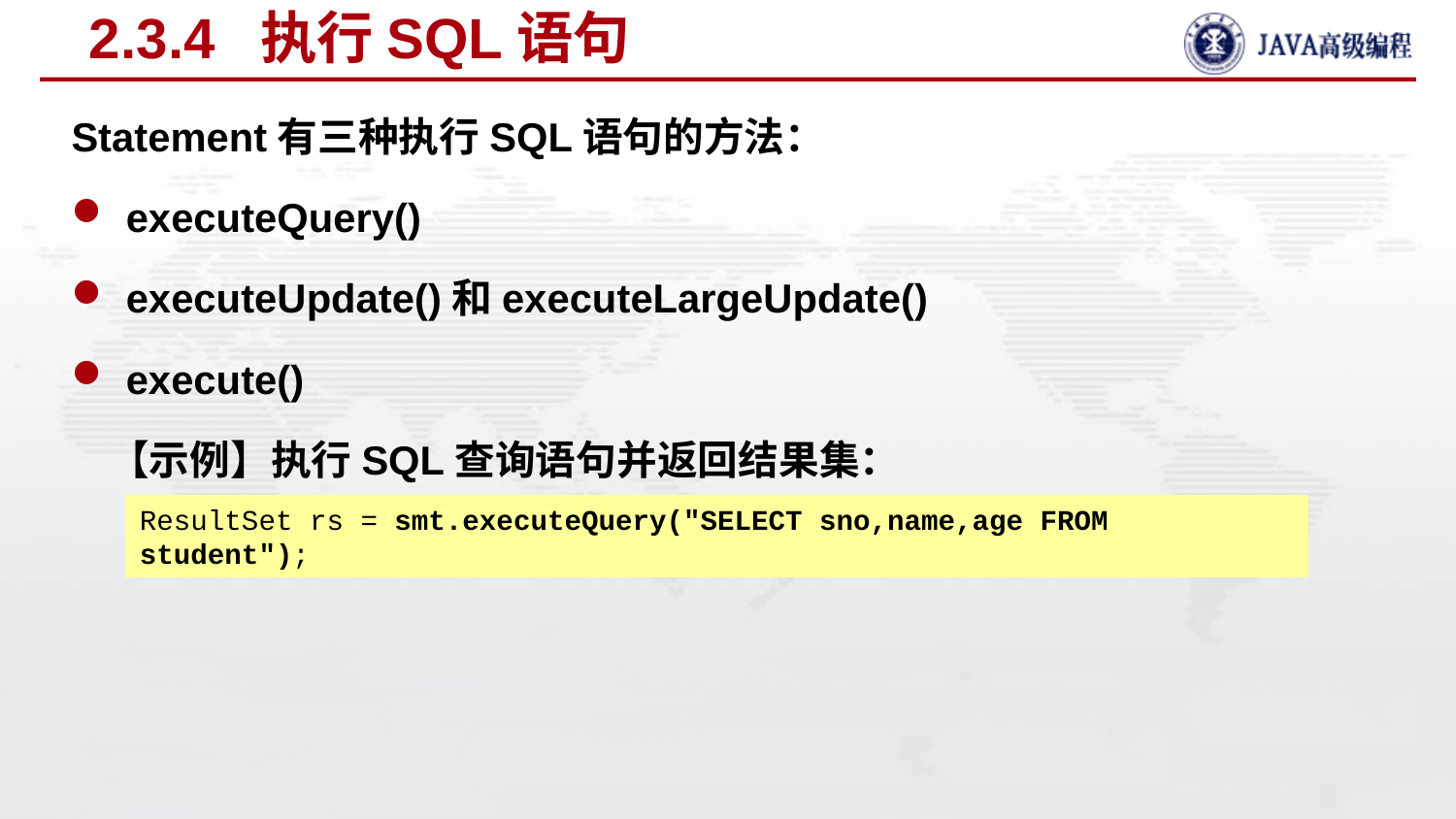

# 2.3.4  执行SQL语句
Statement有三种执行SQL语句的方法：
executeQuery()
executeUpdate()和executeLargeUpdate()
execute()
   【示例】执行SQL查询语句并返回结果集：

ResultSet rs = smt.executeQuery("SELECT sno,name,age FROM student");